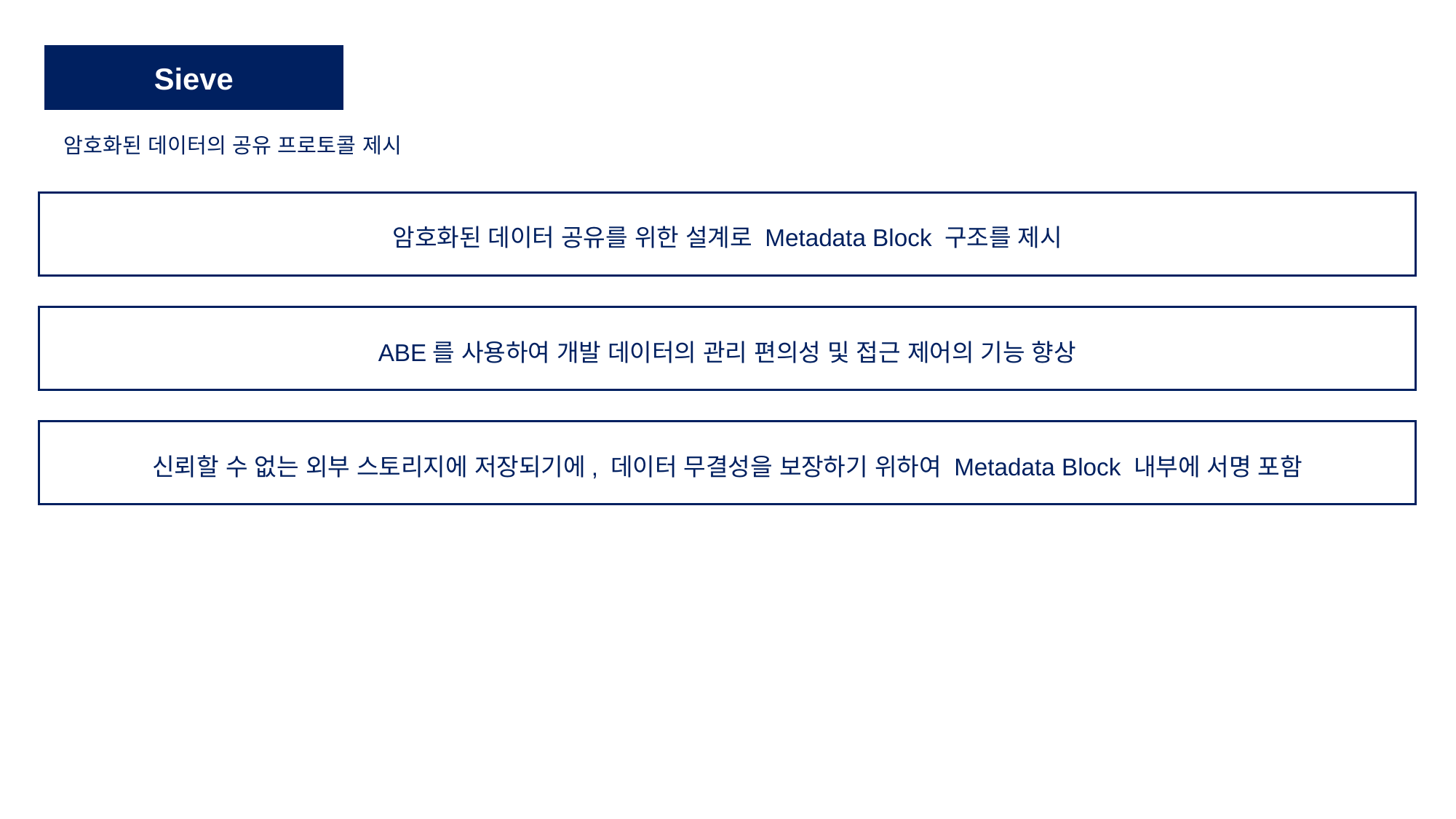

Sieve
암호화된 데이터의 공유 프로토콜 제시
암호화된 데이터 공유를 위한 설계로 Metadata Block 구조를 제시
ABE를 사용하여 개발 데이터의 관리 편의성 및 접근 제어의 기능 향상
신뢰할 수 없는 외부 스토리지에 저장되기에, 데이터 무결성을 보장하기 위하여 Metadata Block 내부에 서명 포함